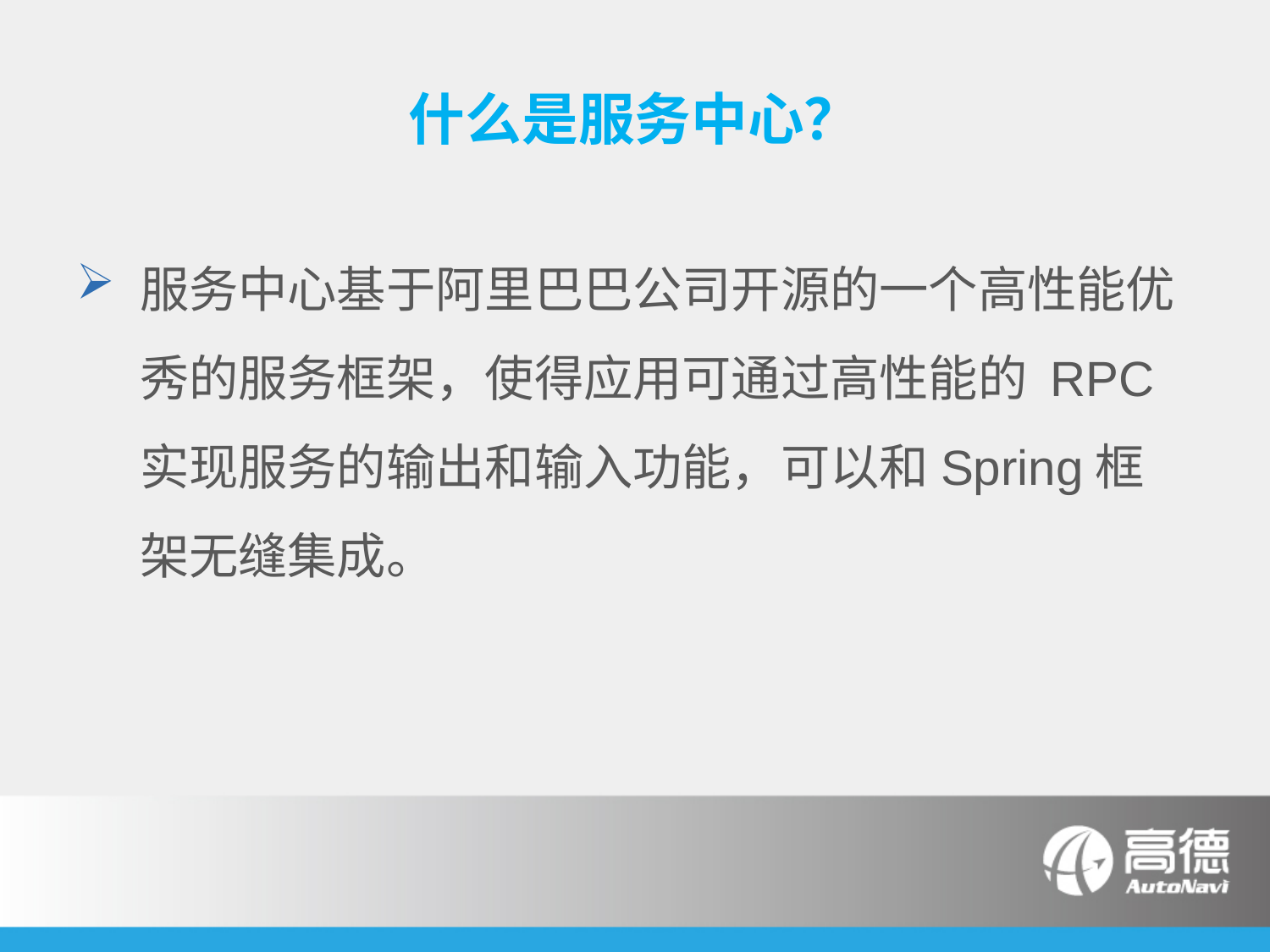

# 什么是服务中心？
服务中心基于阿里巴巴公司开源的一个高性能优秀的服务框架，使得应用可通过高性能的 RPC 实现服务的输出和输入功能，可以和Spring框架无缝集成。